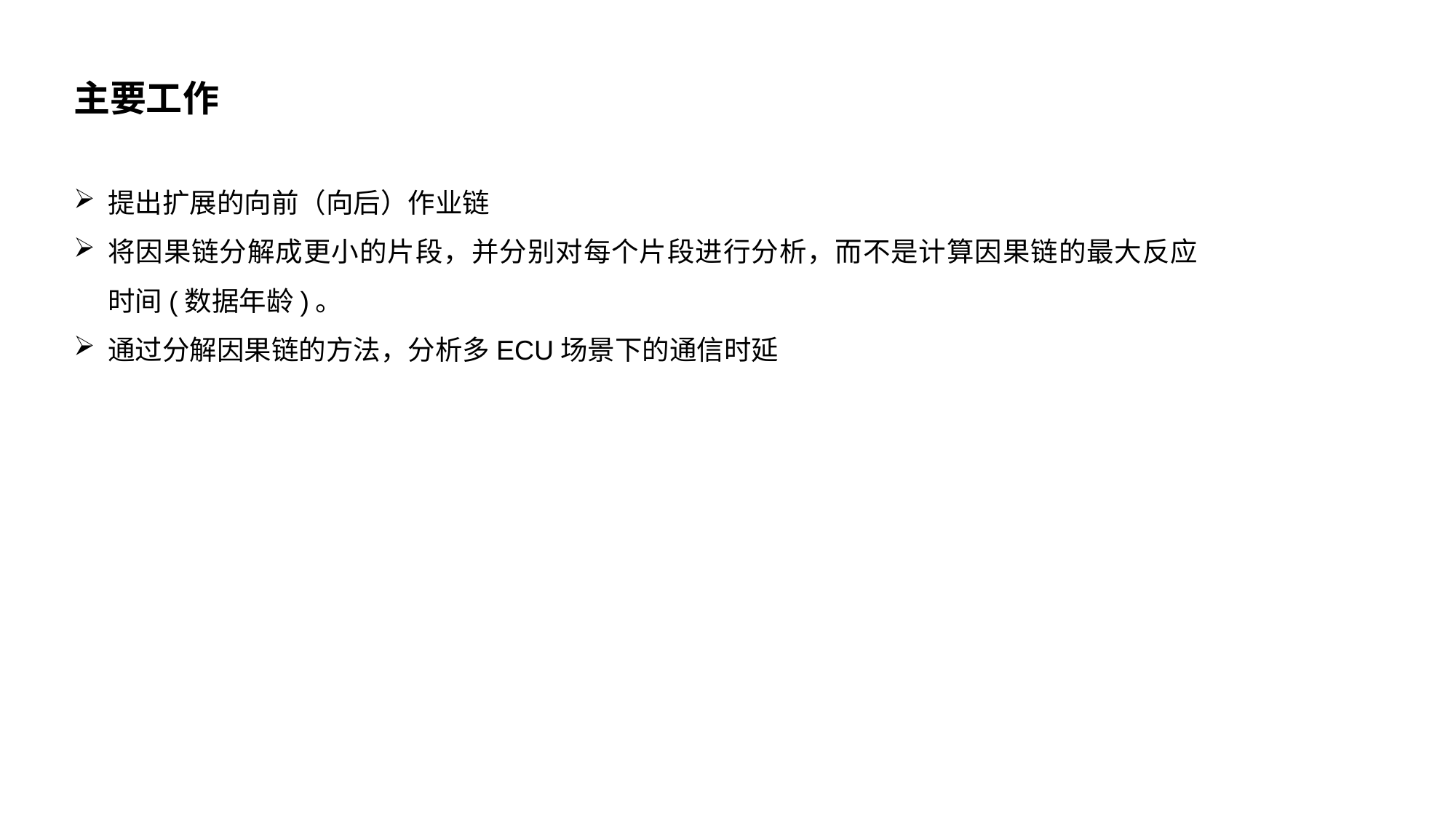

主要工作
提出扩展的向前（向后）作业链
将因果链分解成更小的片段，并分别对每个片段进行分析，而不是计算因果链的最大反应时间(数据年龄)。
通过分解因果链的方法，分析多ECU场景下的通信时延